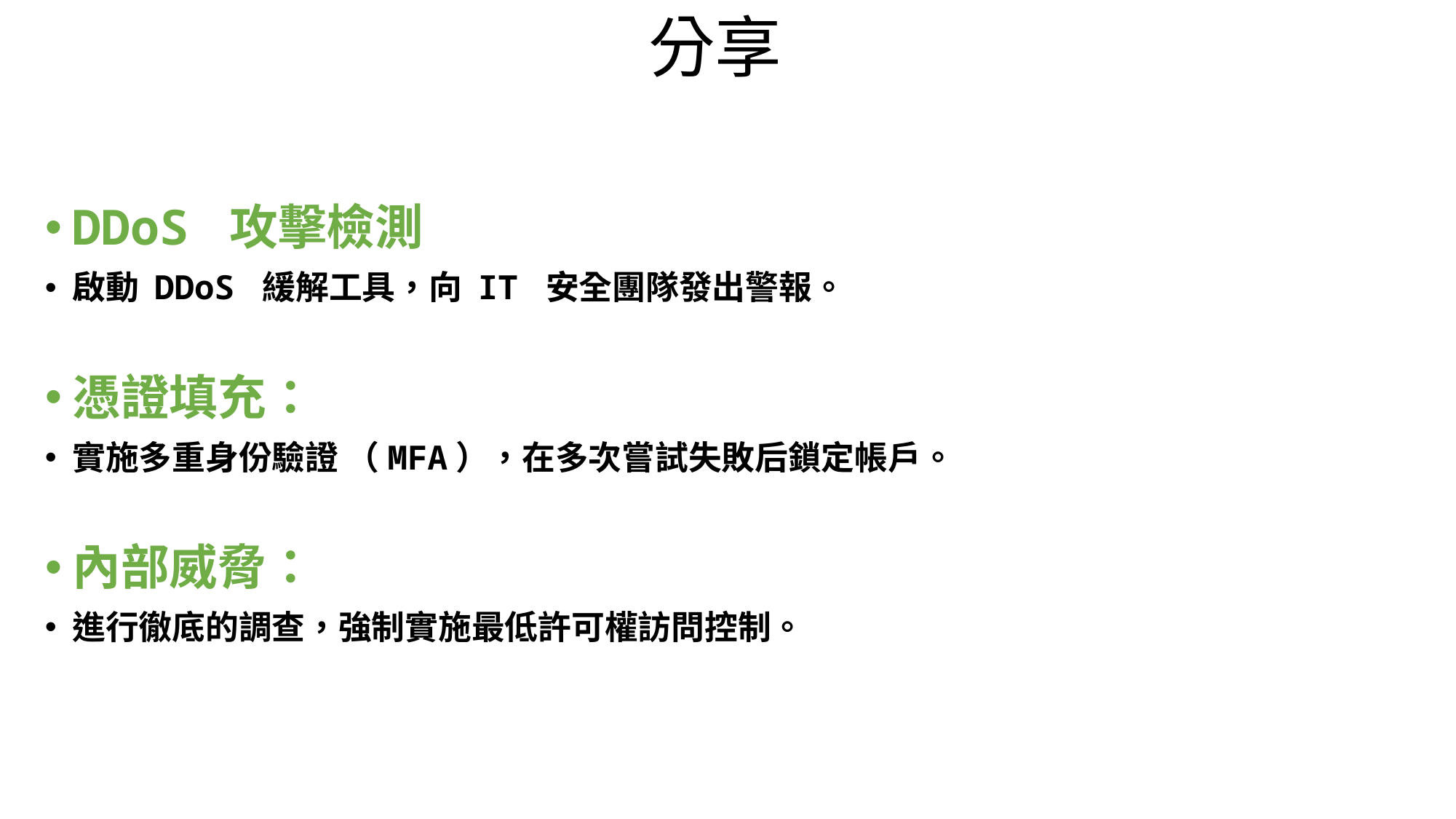

# 分享
DDoS 攻擊檢測
啟動 DDoS 緩解工具，向 IT 安全團隊發出警報。

憑證填充：
實施多重身份驗證 （MFA），在多次嘗試失敗后鎖定帳戶。

內部威脅：
進行徹底的調查，強制實施最低許可權訪問控制。